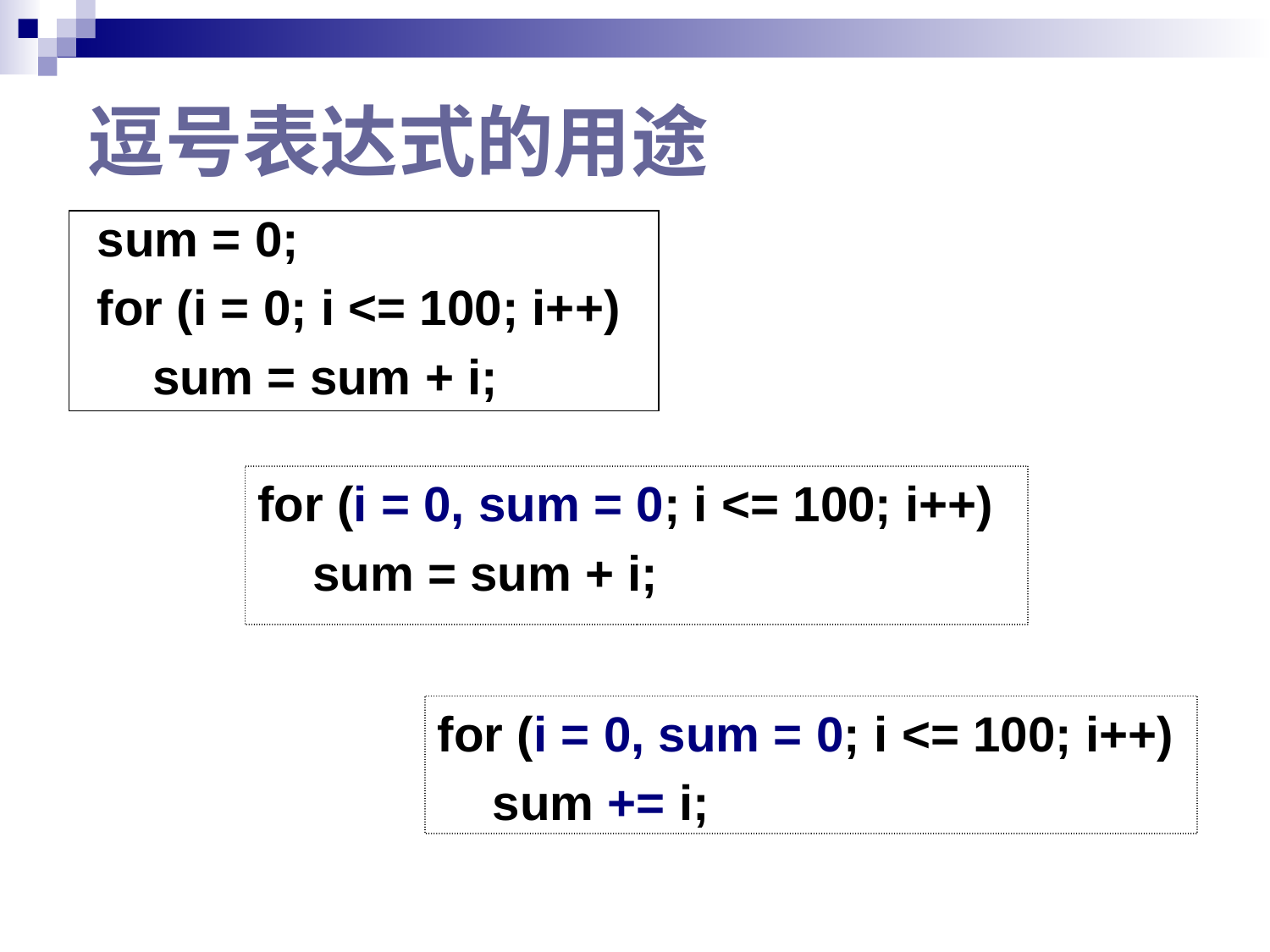

# 逗号表达式的用途
sum = 0;
for (i = 0; i <= 100; i++)
    sum = sum + i;

for (i = 0, sum = 0; i <= 100; i++)
    sum = sum + i;
for (i = 0, sum = 0; i <= 100; i++)
    sum += i;